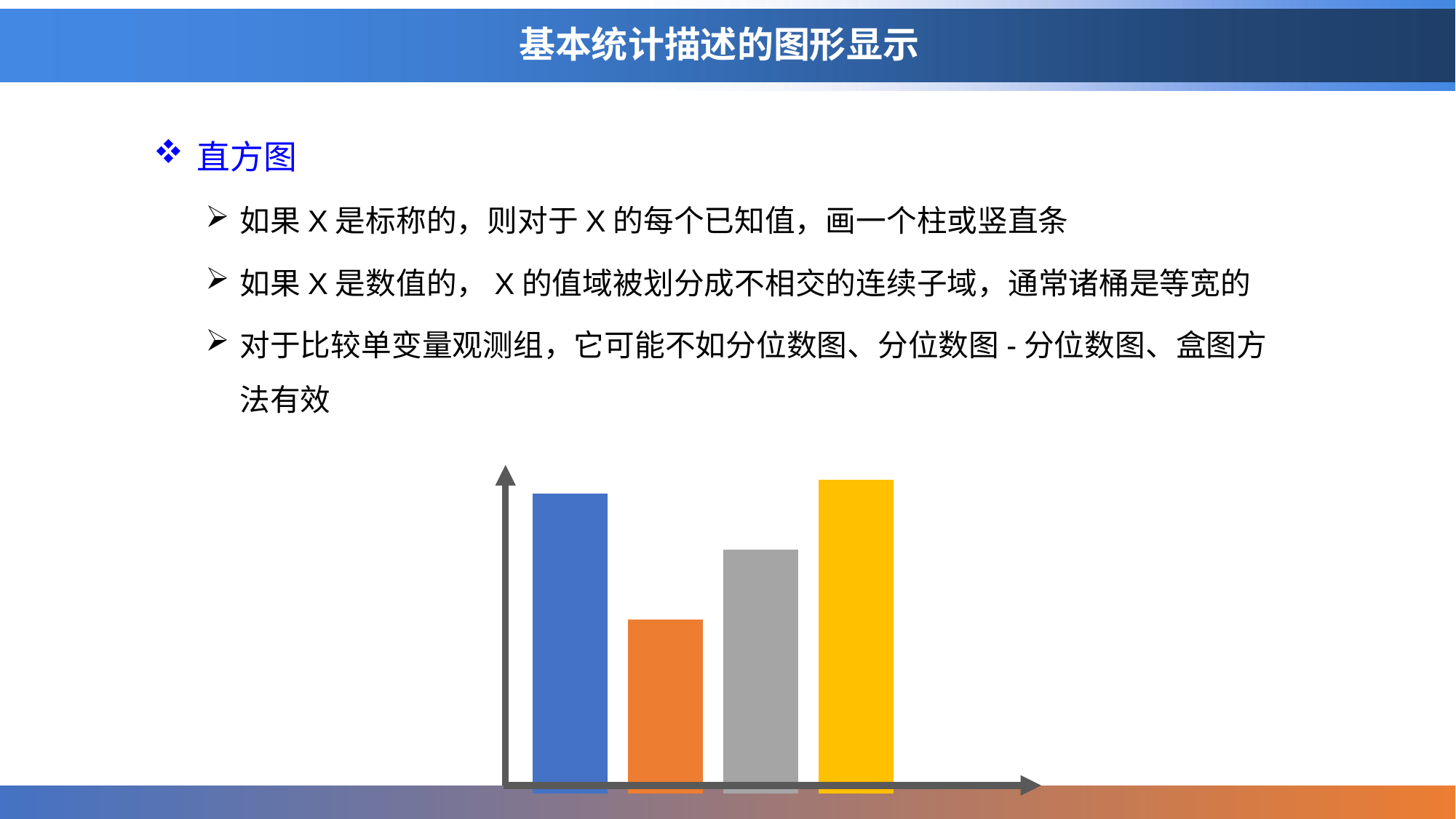

# 基本统计描述的图形显示
直方图
如果X是标称的，则对于X的每个已知值，画一个柱或竖直条
如果X是数值的，X的值域被划分成不相交的连续子域，通常诸桶是等宽的
对于比较单变量观测组，它可能不如分位数图、分位数图-分位数图、盒图方法有效

### Chart

| Category | 类别 1 | 类别 2 | 类别 3 | 类别 4 |
|---|---|---|---|---|
| 系列 1 | 4.3 | 2.5 | 3.5 | 4.5 |